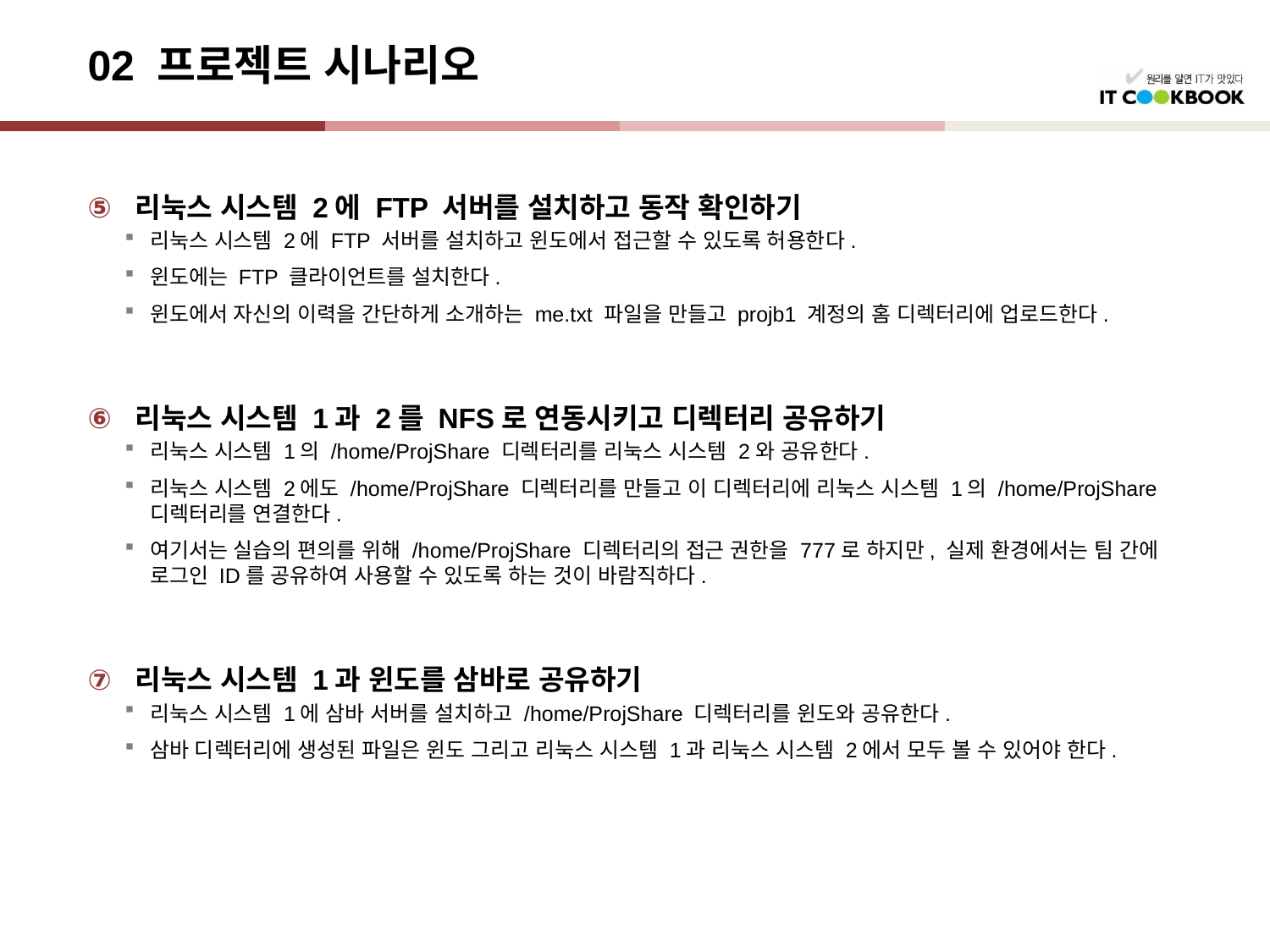

# 02 프로젝트 시나리오
리눅스 시스템 2에 FTP 서버를 설치하고 동작 확인하기
리눅스 시스템 2에 FTP 서버를 설치하고 윈도에서 접근할 수 있도록 허용한다.
윈도에는 FTP 클라이언트를 설치한다.
윈도에서 자신의 이력을 간단하게 소개하는 me.txt 파일을 만들고 projb1 계정의 홈 디렉터리에 업로드한다.

리눅스 시스템 1과 2를 NFS로 연동시키고 디렉터리 공유하기
리눅스 시스템 1의 /home/ProjShare 디렉터리를 리눅스 시스템 2와 공유한다.
리눅스 시스템 2에도 /home/ProjShare 디렉터리를 만들고 이 디렉터리에 리눅스 시스템 1의 /home/ProjShare 디렉터리를 연결한다.
여기서는 실습의 편의를 위해 /home/ProjShare 디렉터리의 접근 권한을 777로 하지만, 실제 환경에서는 팀 간에 로그인 ID를 공유하여 사용할 수 있도록 하는 것이 바람직하다.

리눅스 시스템 1과 윈도를 삼바로 공유하기
리눅스 시스템 1에 삼바 서버를 설치하고 /home/ProjShare 디렉터리를 윈도와 공유한다.
삼바 디렉터리에 생성된 파일은 윈도 그리고 리눅스 시스템 1과 리눅스 시스템 2에서 모두 볼 수 있어야 한다.